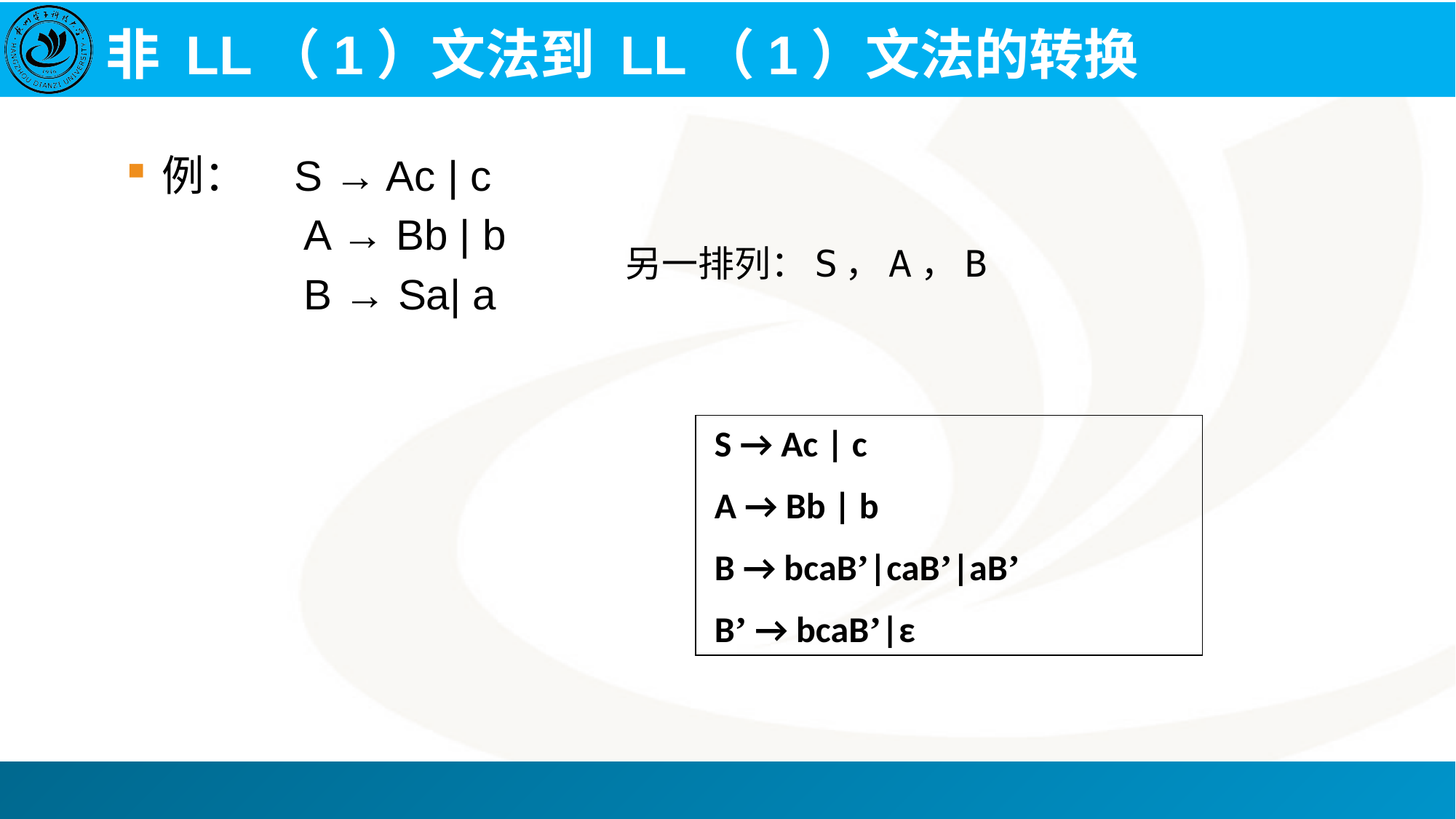

# 非 LL（1）文法到 LL（1）文法的转换
例：    S → Ac | c
	        A → Bb | b
	        B → Sa| a
另一排列：S，A，B
 S → Ac | c
 A → Bb | b
 B → bcaB’|caB’|aB’
 B’ → bcaB’|ε
53